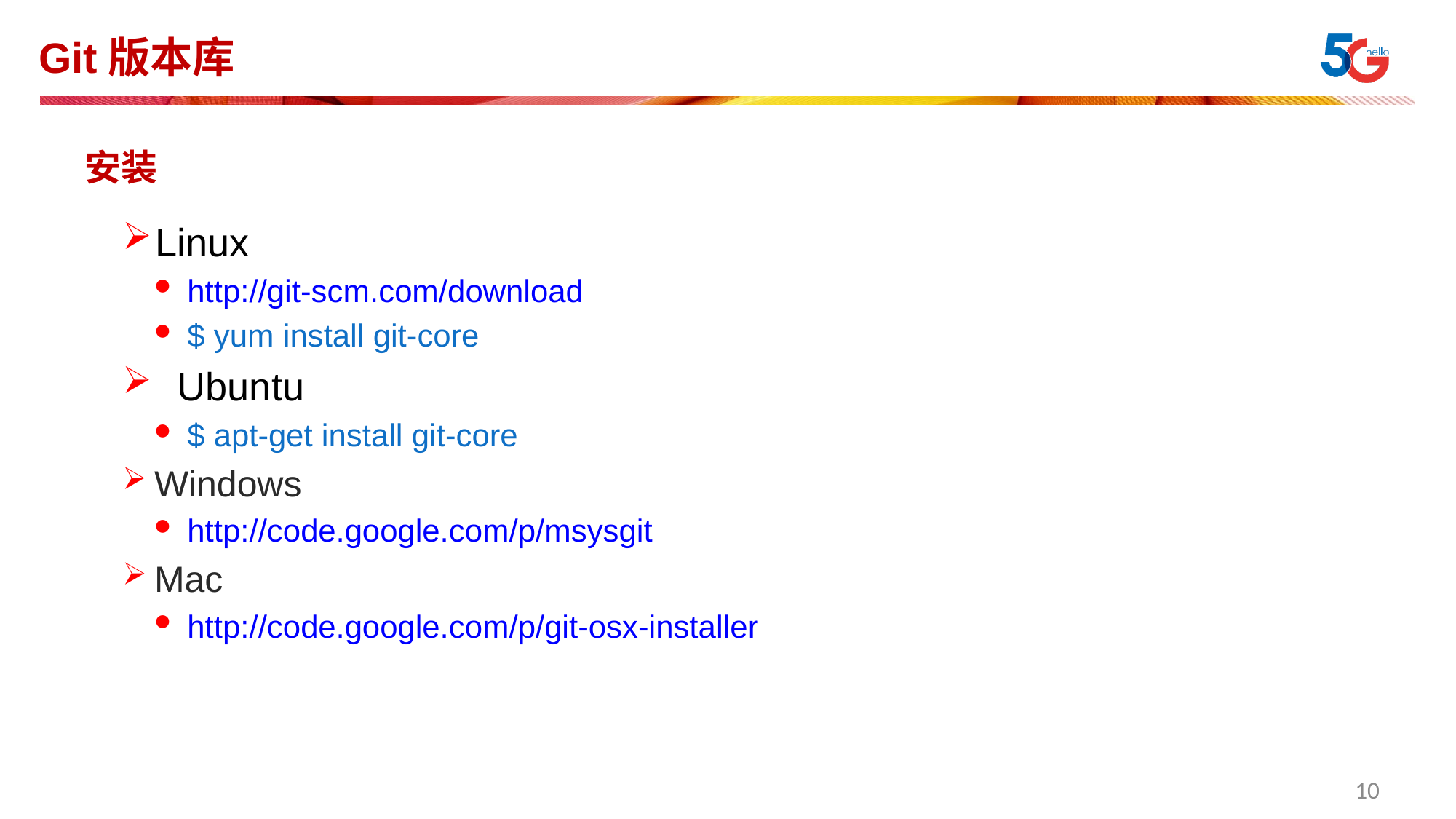

# Git版本库
安装
Linux
http://git-scm.com/download
$ yum install git-core
Ubuntu
$ apt-get install git-core
Windows
http://code.google.com/p/msysgit
Mac
http://code.google.com/p/git-osx-installer